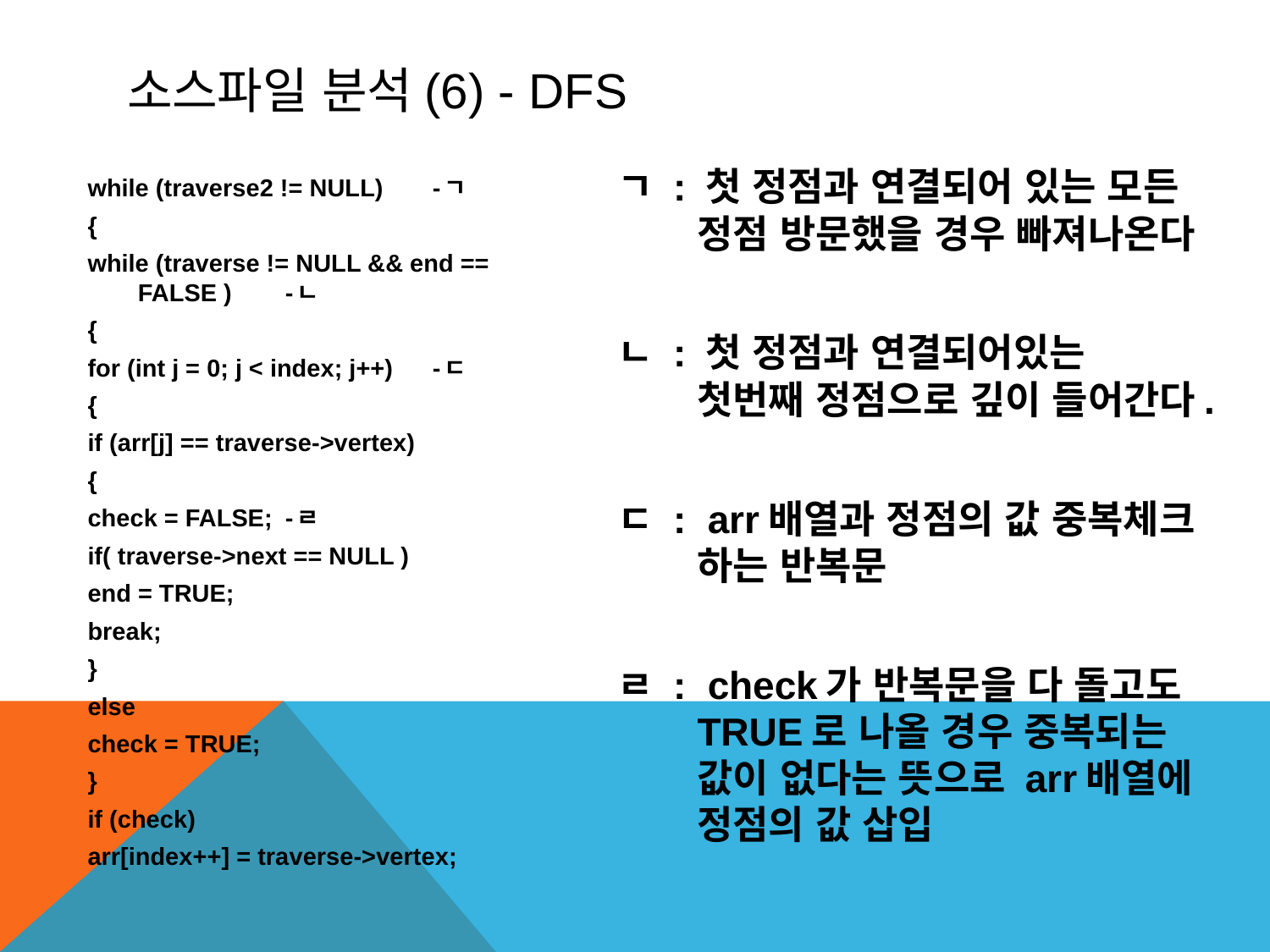

# 소스파일 분석(6) - DFS
ㄱ : 첫 정점과 연결되어 있는 모든 정점 방문했을 경우 빠져나온다

ㄴ : 첫 정점과 연결되어있는 첫번째 정점으로 깊이 들어간다.

ㄷ :  arr배열과 정점의 값 중복체크 하는 반복문

ㄹ :  check가 반복문을 다 돌고도 TRUE로 나올 경우 중복되는 값이 없다는 뜻으로 arr배열에 정점의 값 삽입
while (traverse2 != NULL)	-ㄱ
{
while (traverse != NULL && end == FALSE )		-ㄴ
{
for (int j = 0; j < index; j++)	-ㄷ
{
if (arr[j] == traverse->vertex)
{
check = FALSE;		-ㄹ
if( traverse->next == NULL )
end = TRUE;
break;
}
else
check = TRUE;
}
if (check)
arr[index++] = traverse->vertex;